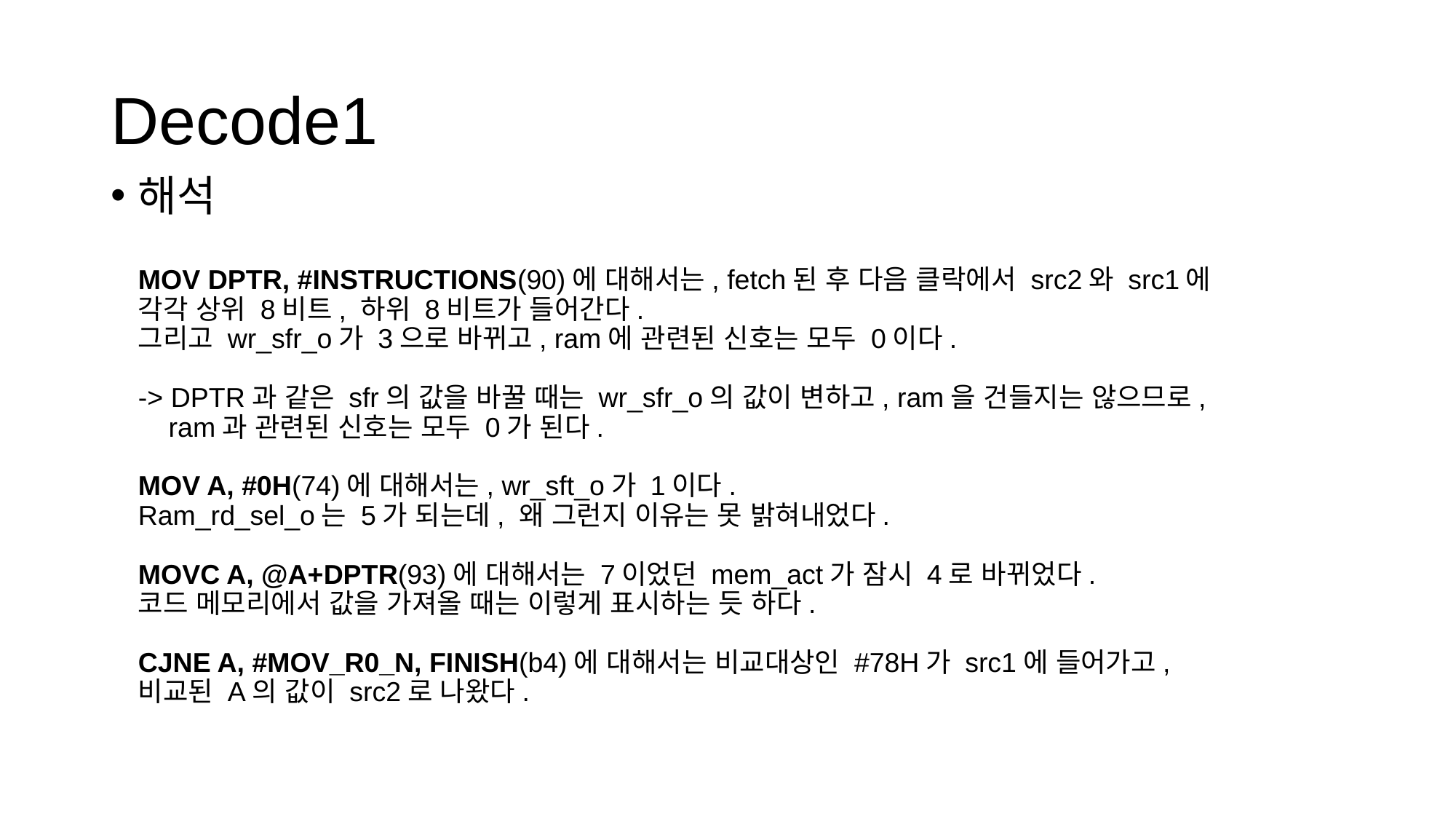

# Decode1
해석
MOV DPTR, #INSTRUCTIONS(90)에 대해서는, fetch된 후 다음 클락에서 src2와 src1에
각각 상위 8비트, 하위 8비트가 들어간다.
그리고 wr_sfr_o가 3으로 바뀌고, ram에 관련된 신호는 모두 0이다.
-> DPTR과 같은 sfr의 값을 바꿀 때는 wr_sfr_o의 값이 변하고, ram을 건들지는 않으므로,
    ram과 관련된 신호는 모두 0가 된다.
MOV A, #0H(74)에 대해서는, wr_sft_o가 1이다.
Ram_rd_sel_o는 5가 되는데, 왜 그런지 이유는 못 밝혀내었다.
MOVC A, @A+DPTR(93)에 대해서는 7이었던 mem_act가 잠시 4로 바뀌었다.
코드 메모리에서 값을 가져올 때는 이렇게 표시하는 듯 하다.
CJNE A, #MOV_R0_N, FINISH(b4)에 대해서는 비교대상인 #78H가 src1에 들어가고,
비교된 A의 값이 src2로 나왔다.